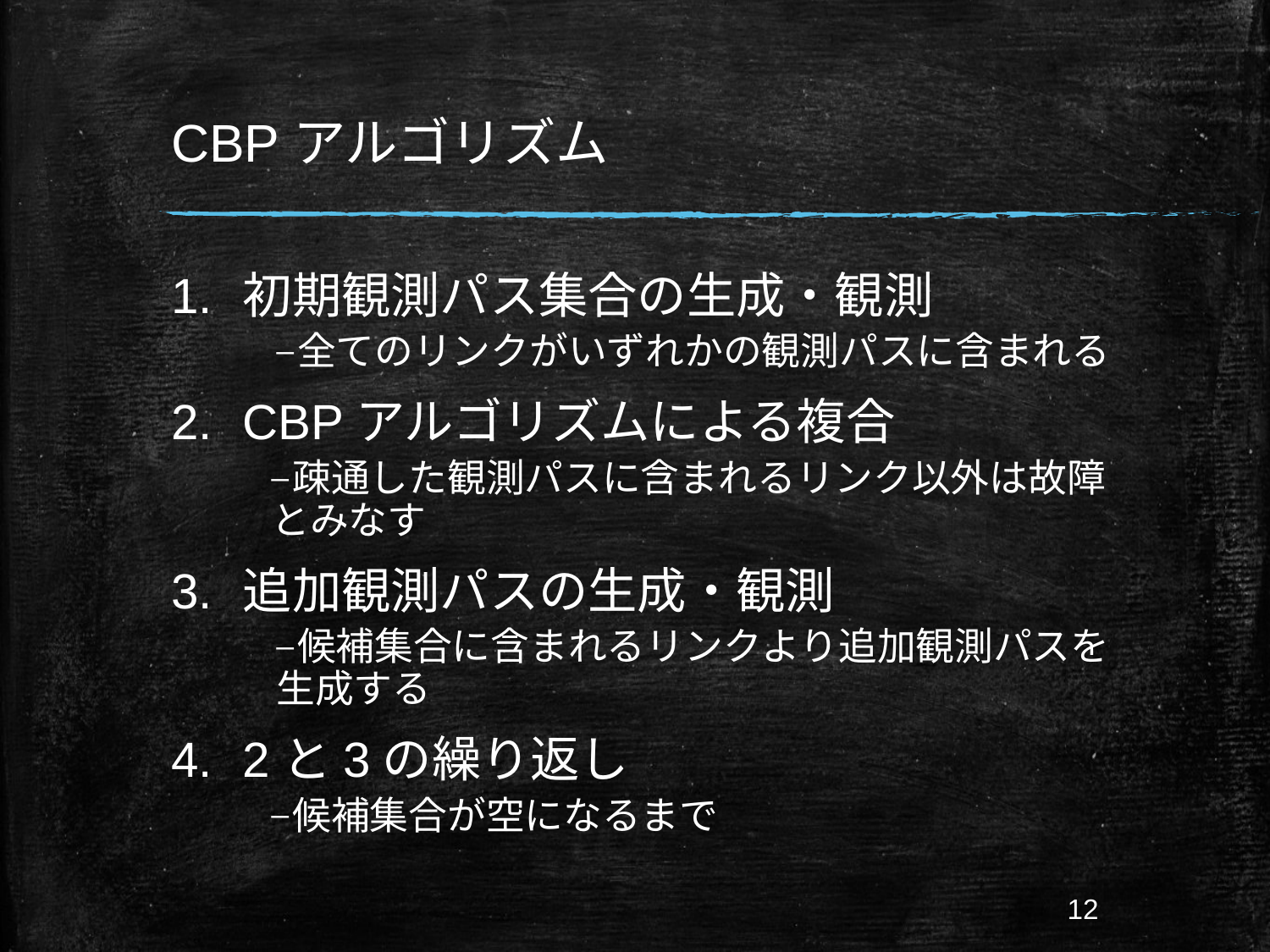

# CBPアルゴリズム
初期観測パス集合の生成・観測
全てのリンクがいずれかの観測パスに含まれる
CBPアルゴリズムによる複合
疎通した観測パスに含まれるリンク以外は故障とみなす
追加観測パスの生成・観測
候補集合に含まれるリンクより追加観測パスを生成する
2と3の繰り返し
候補集合が空になるまで
12